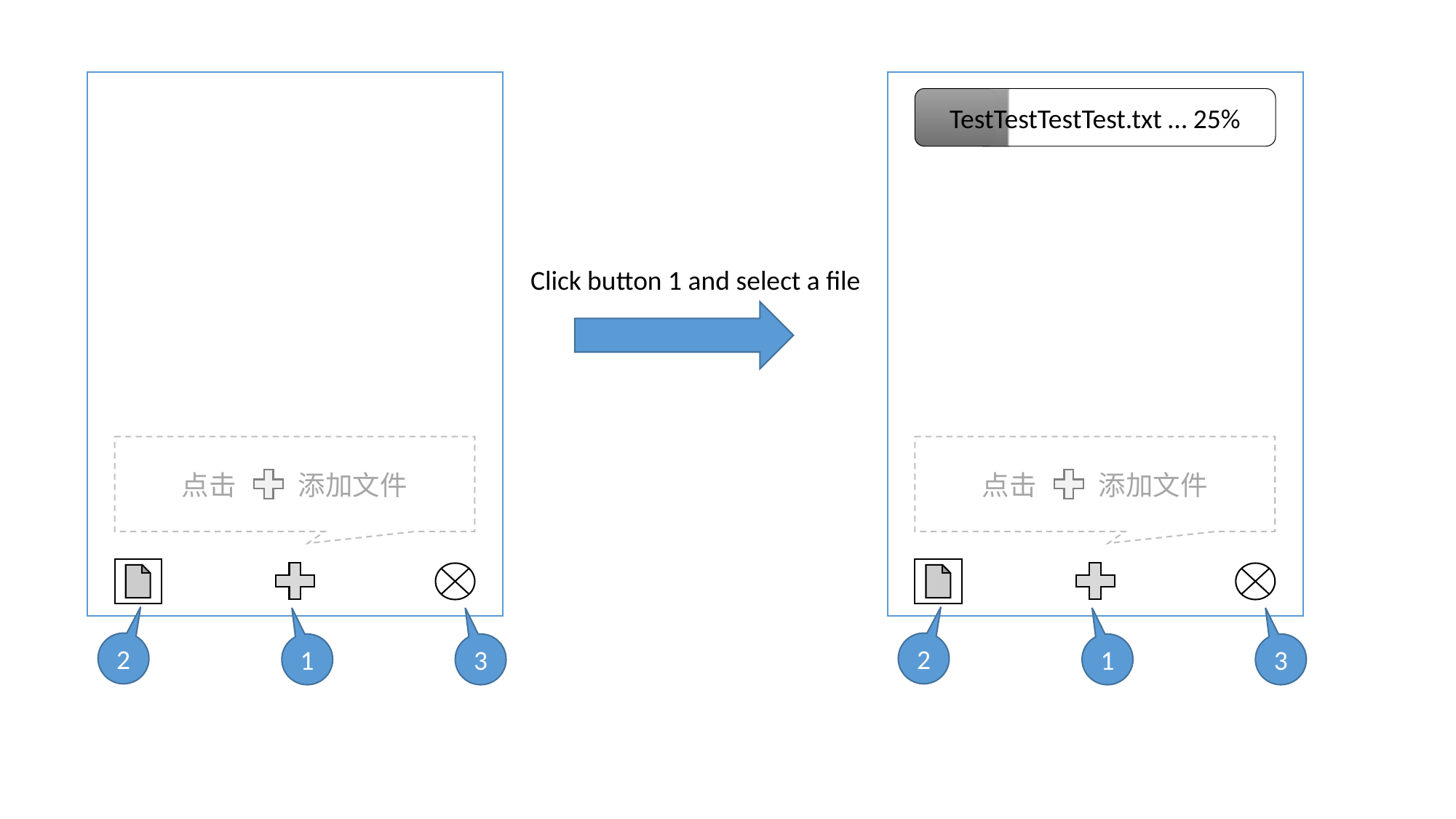

TestTestTestTest.txt … 25%

Click button 1 and select a file

点击          添加文件
点击          添加文件

2
2
1
3
1
3